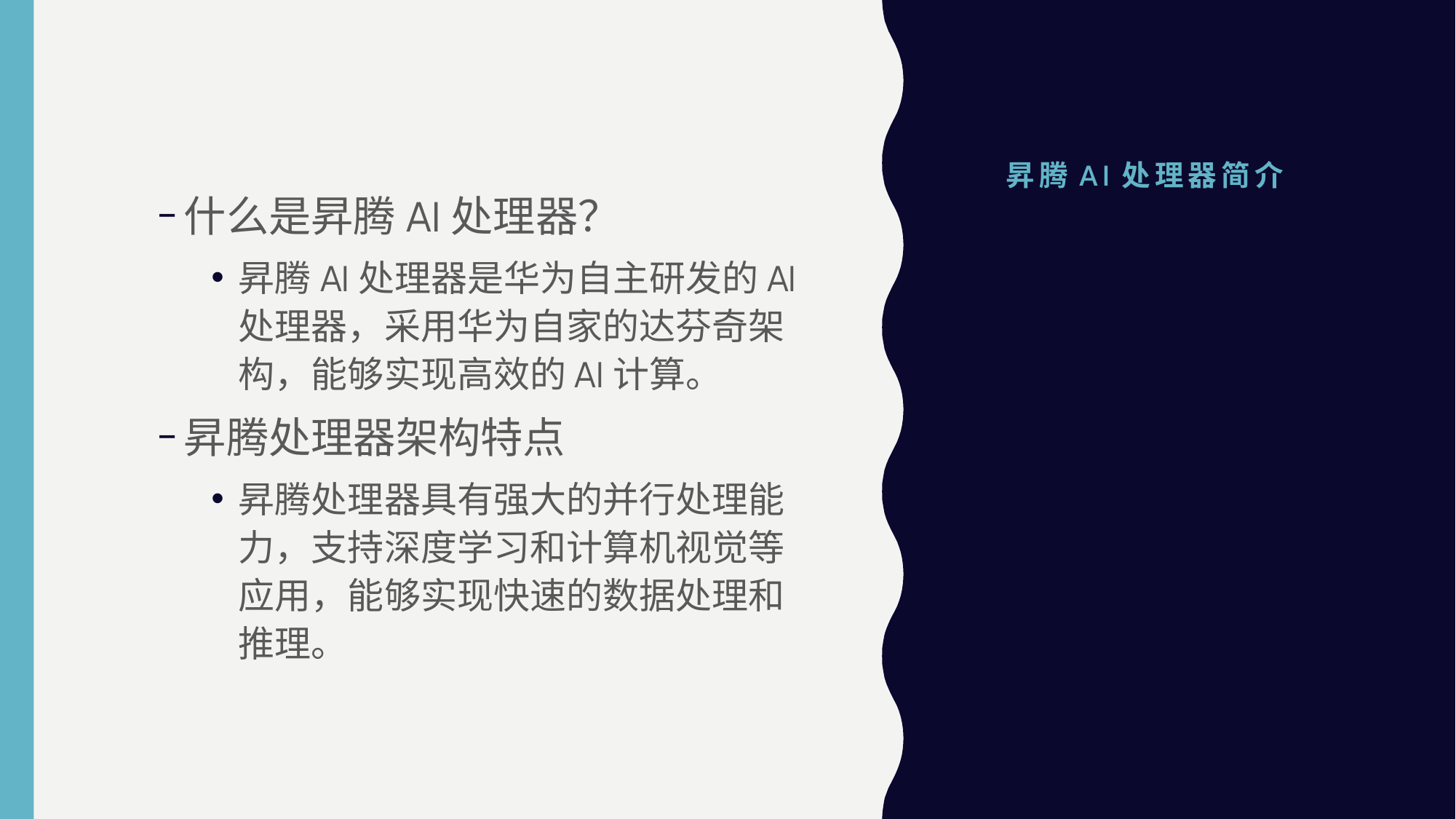

# 昇腾AI处理器简介

什么是昇腾AI处理器？
昇腾AI处理器是华为自主研发的AI处理器，采用华为自家的达芬奇架构，能够实现高效的AI计算。
昇腾处理器架构特点
昇腾处理器具有强大的并行处理能力，支持深度学习和计算机视觉等应用，能够实现快速的数据处理和推理。